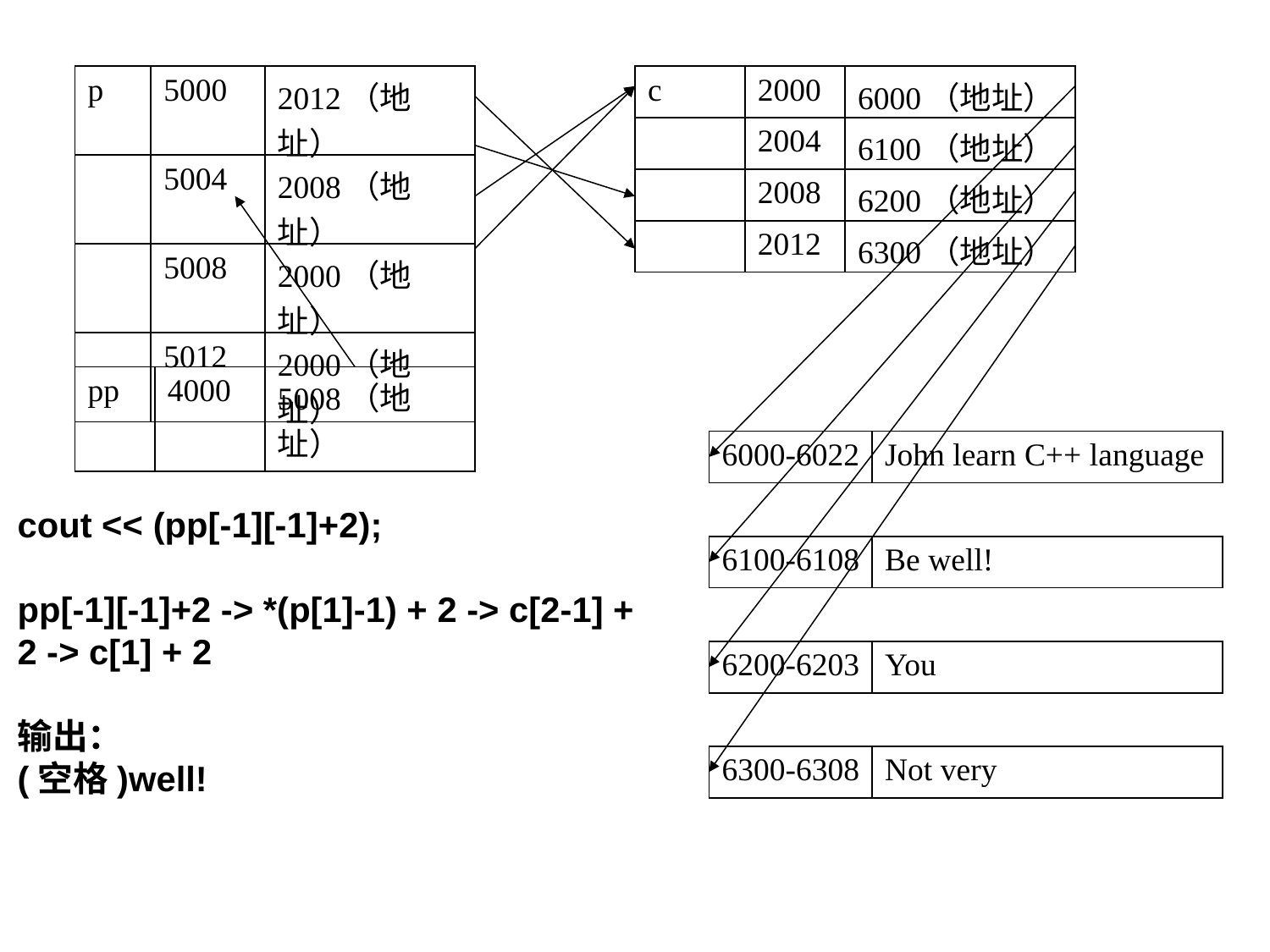

| p | 5000 | 2012（地址） |
| --- | --- | --- |
|  | 5004 | 2008（地址） |
|  | 5008 | 2000（地址） |
|  | 5012 | 2000（地址） |
| c | 2000 | 6000（地址） |
| --- | --- | --- |
|  | 2004 | 6100（地址） |
|  | 2008 | 6200（地址） |
|  | 2012 | 6300（地址） |
| pp | 4000 | 5008（地址） |
| --- | --- | --- |
| 6000-6022 | John learn C++ language |
| --- | --- |
cout << (pp[-1][-1]+2);

pp[-1][-1]+2 -> *(p[1]-1) + 2 -> c[2-1] + 2 -> c[1] + 2

输出：
(空格)well!
| 6100-6108 | Be well! |
| --- | --- |
| 6200-6203 | You |
| --- | --- |
| 6300-6308 | Not very |
| --- | --- |